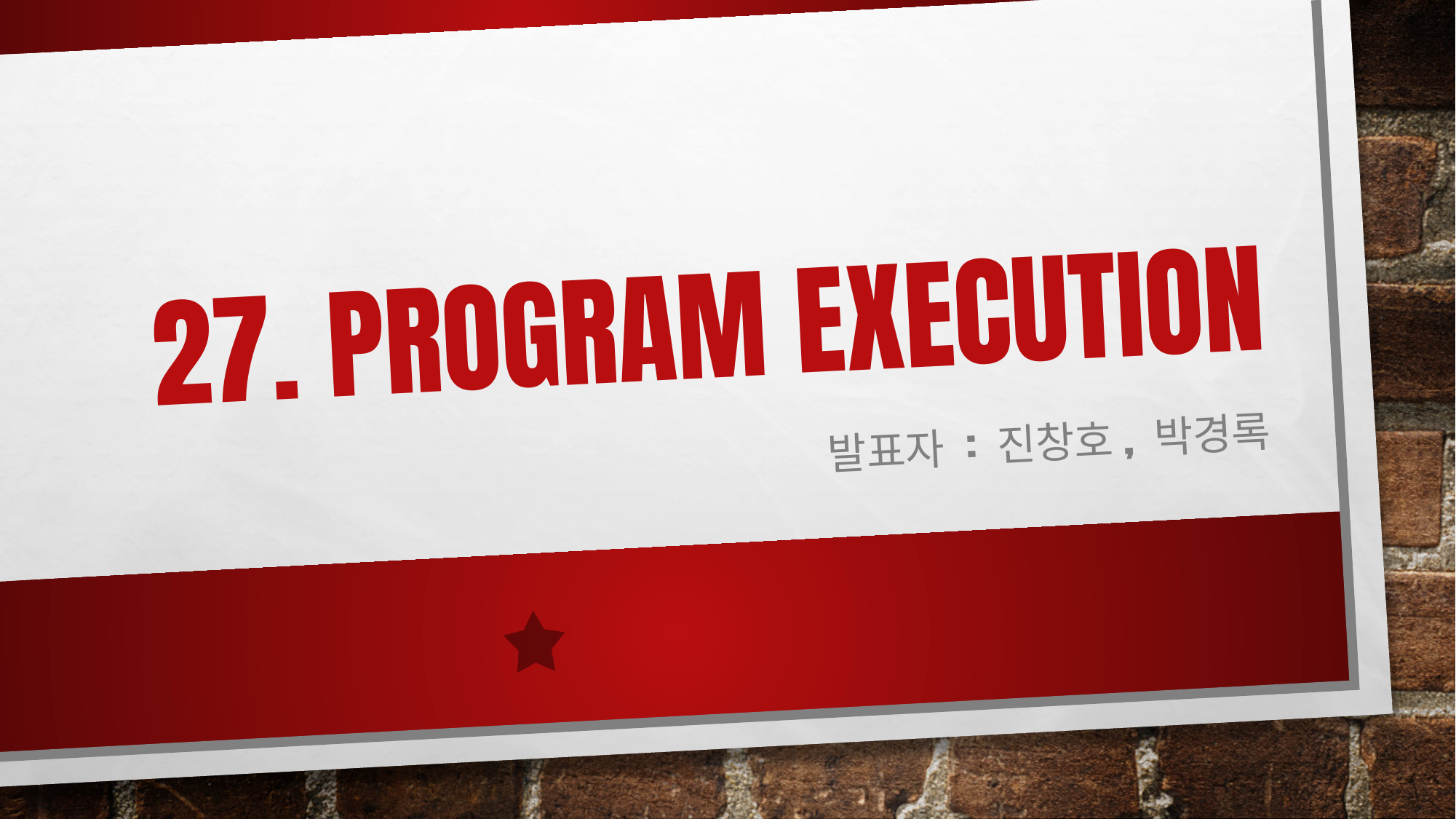

# 27. Program Execution
발표자 : 진창호, 박경록